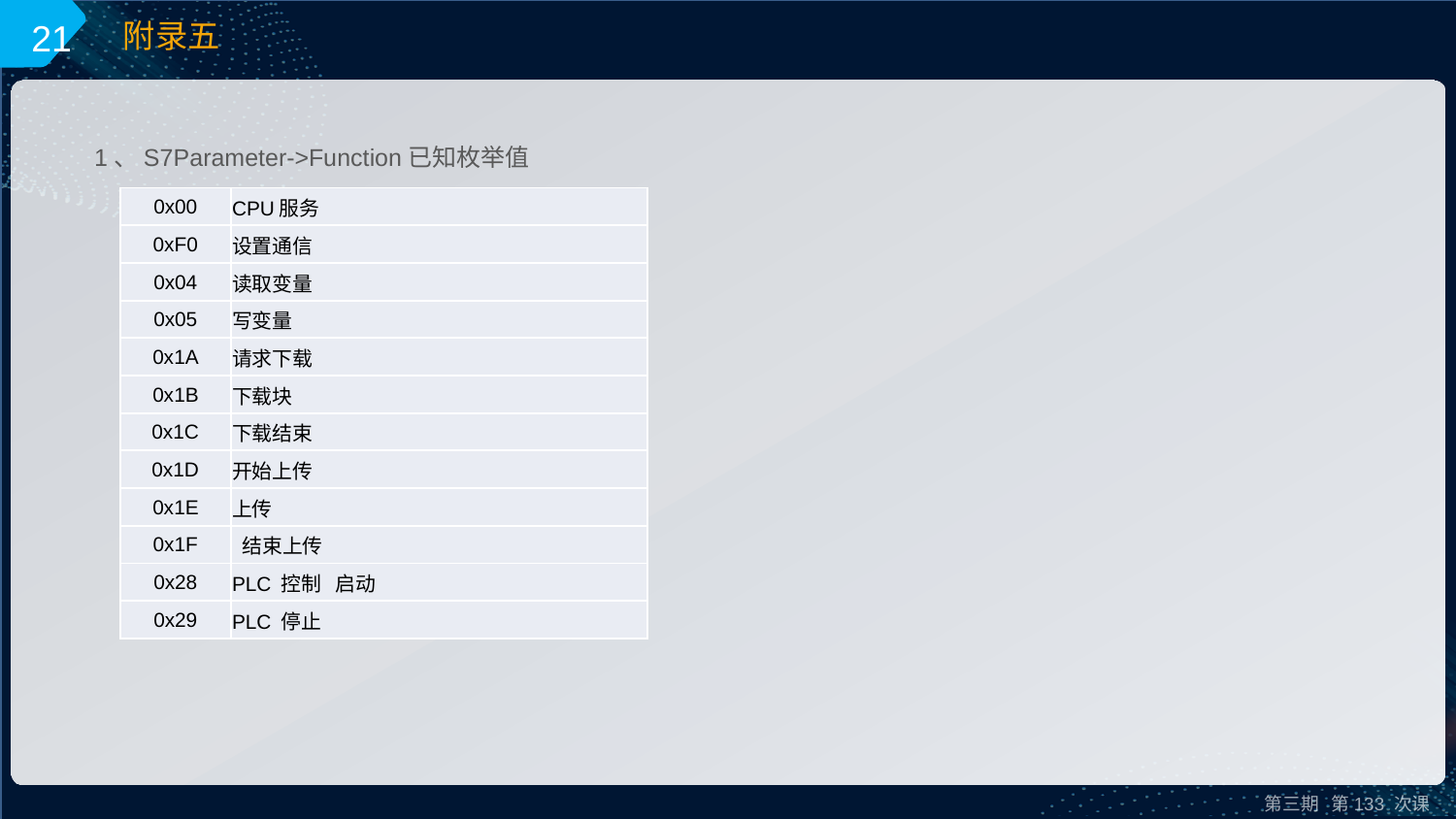

21
附录五
1、S7Parameter->Function已知枚举值
| 0x00 | CPU服务 |
| --- | --- |
| 0xF0 | 设置通信 |
| 0x04 | 读取变量 |
| 0x05 | 写变量 |
| 0x1A | 请求下载 |
| 0x1B | 下载块 |
| 0x1C | 下载结束 |
| 0x1D | 开始上传 |
| 0x1E | 上传 |
| 0x1F | 结束上传 |
| 0x28 | PLC 控制 启动 |
| 0x29 | PLC 停止 |